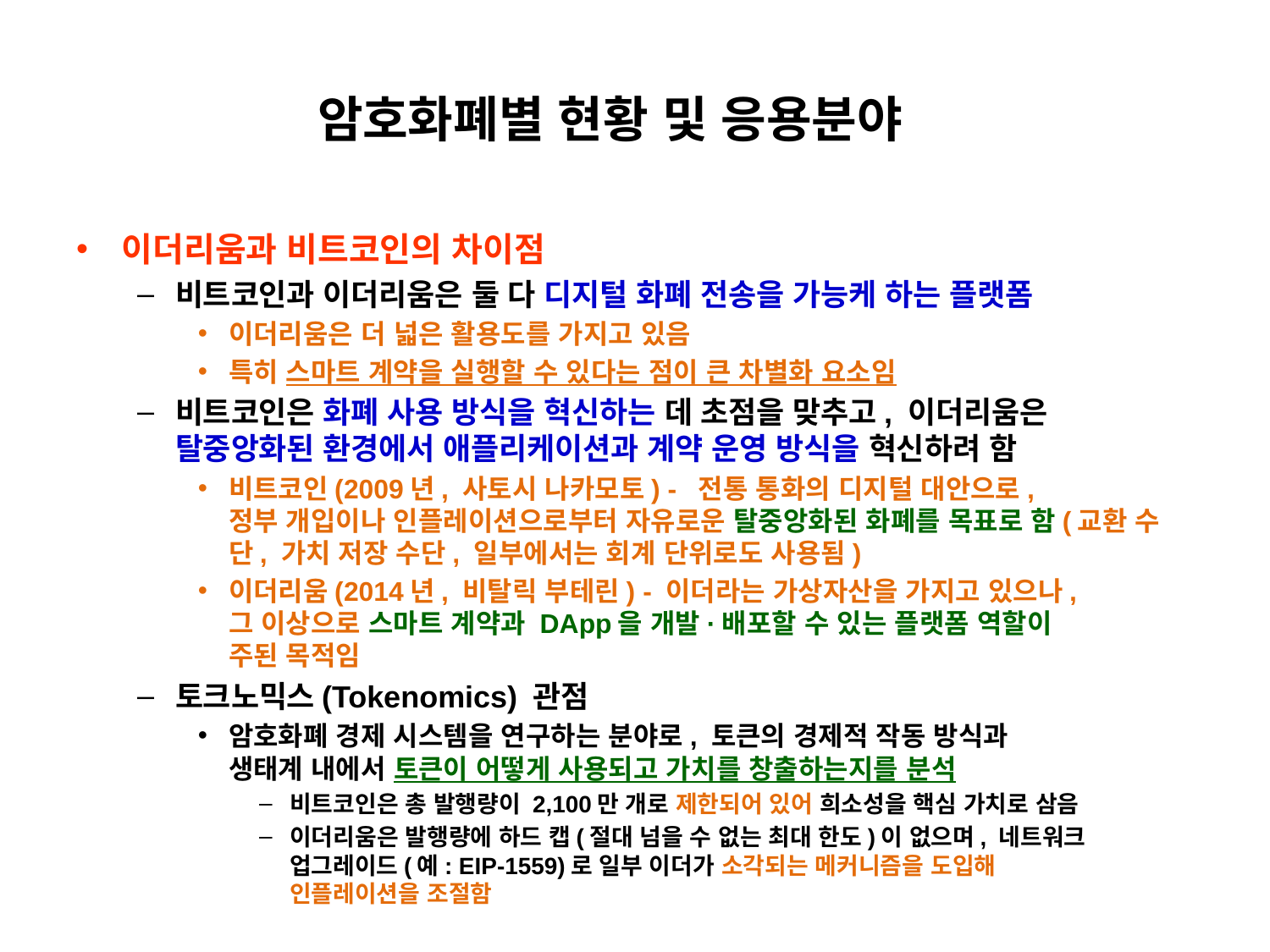

# 암호화폐별 현황 및 응용분야
이더리움과 비트코인의 차이점
비트코인과 이더리움은 둘 다 디지털 화폐 전송을 가능케 하는 플랫폼
이더리움은 더 넓은 활용도를 가지고 있음
특히 스마트 계약을 실행할 수 있다는 점이 큰 차별화 요소임
비트코인은 화폐 사용 방식을 혁신하는 데 초점을 맞추고, 이더리움은
탈중앙화된 환경에서 애플리케이션과 계약 운영 방식을 혁신하려 함
비트코인(2009년, 사토시 나카모토) -  전통 통화의 디지털 대안으로,
정부 개입이나 인플레이션으로부터 자유로운 탈중앙화된 화폐를 목표로 함(교환 수단, 가치 저장 수단, 일부에서는 회계 단위로도 사용됨)
이더리움(2014년, 비탈릭 부테린) - 이더라는 가상자산을 가지고 있으나,
그 이상으로 스마트 계약과 DApp을 개발·배포할 수 있는 플랫폼 역할이
주된 목적임
토크노믹스(Tokenomics) 관점
암호화폐 경제 시스템을 연구하는 분야로, 토큰의 경제적 작동 방식과
생태계 내에서 토큰이 어떻게 사용되고 가치를 창출하는지를 분석
비트코인은 총 발행량이 2,100만 개로 제한되어 있어 희소성을 핵심 가치로 삼음
이더리움은 발행량에 하드 캡(절대 넘을 수 없는 최대 한도)이 없으며, 네트워크 업그레이드(예: EIP-1559)로 일부 이더가 소각되는 메커니즘을 도입해
인플레이션을 조절함